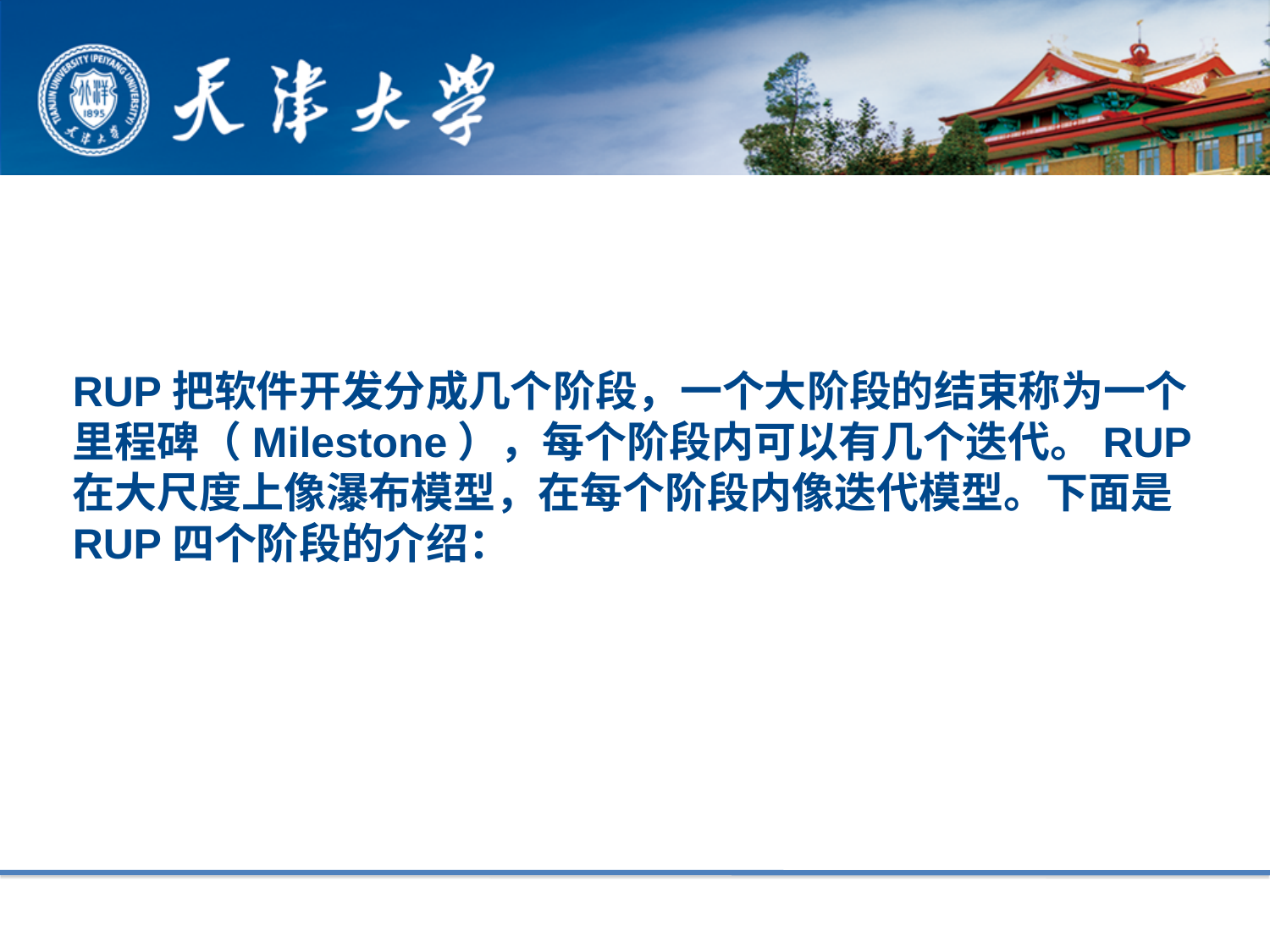

RUP把软件开发分成几个阶段，一个大阶段的结束称为一个里程碑（Milestone），每个阶段内可以有几个迭代。RUP在大尺度上像瀑布模型，在每个阶段内像迭代模型。下面是RUP四个阶段的介绍：